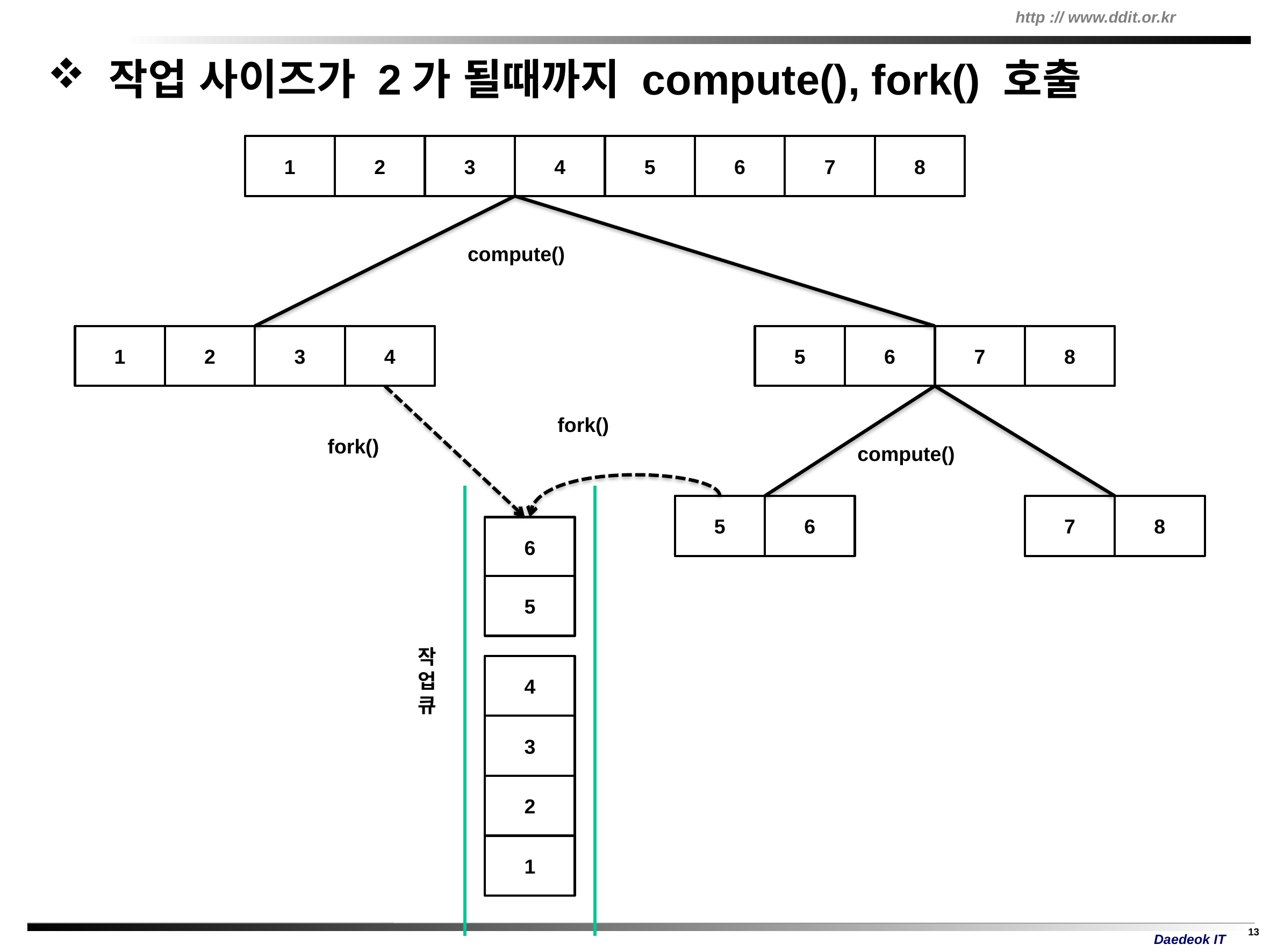

작업 사이즈가 2가 될때까지 compute(), fork() 호출
1
2
3
4
5
6
7
8
compute()
1
2
3
4
5
6
7
8
fork()
fork()
compute()
5
6
7
8
6
5
작
업
큐
4
3
2
1